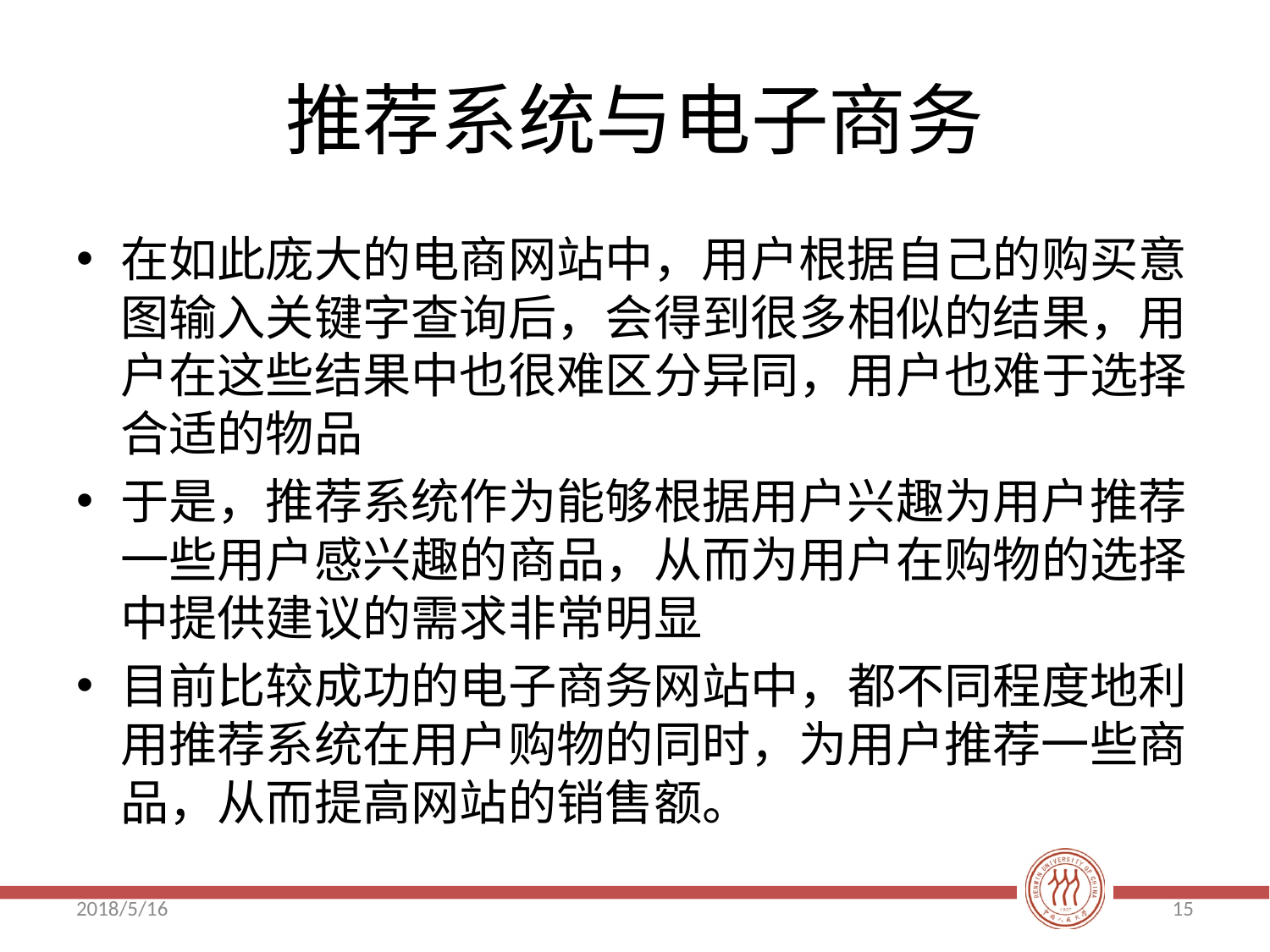

# 推荐系统与电子商务
在如此庞大的电商网站中，用户根据自己的购买意图输入关键字查询后，会得到很多相似的结果，用户在这些结果中也很难区分异同，用户也难于选择合适的物品
于是，推荐系统作为能够根据用户兴趣为用户推荐一些用户感兴趣的商品，从而为用户在购物的选择中提供建议的需求非常明显
目前比较成功的电子商务网站中，都不同程度地利用推荐系统在用户购物的同时，为用户推荐一些商品，从而提高网站的销售额。

2018/5/16
15